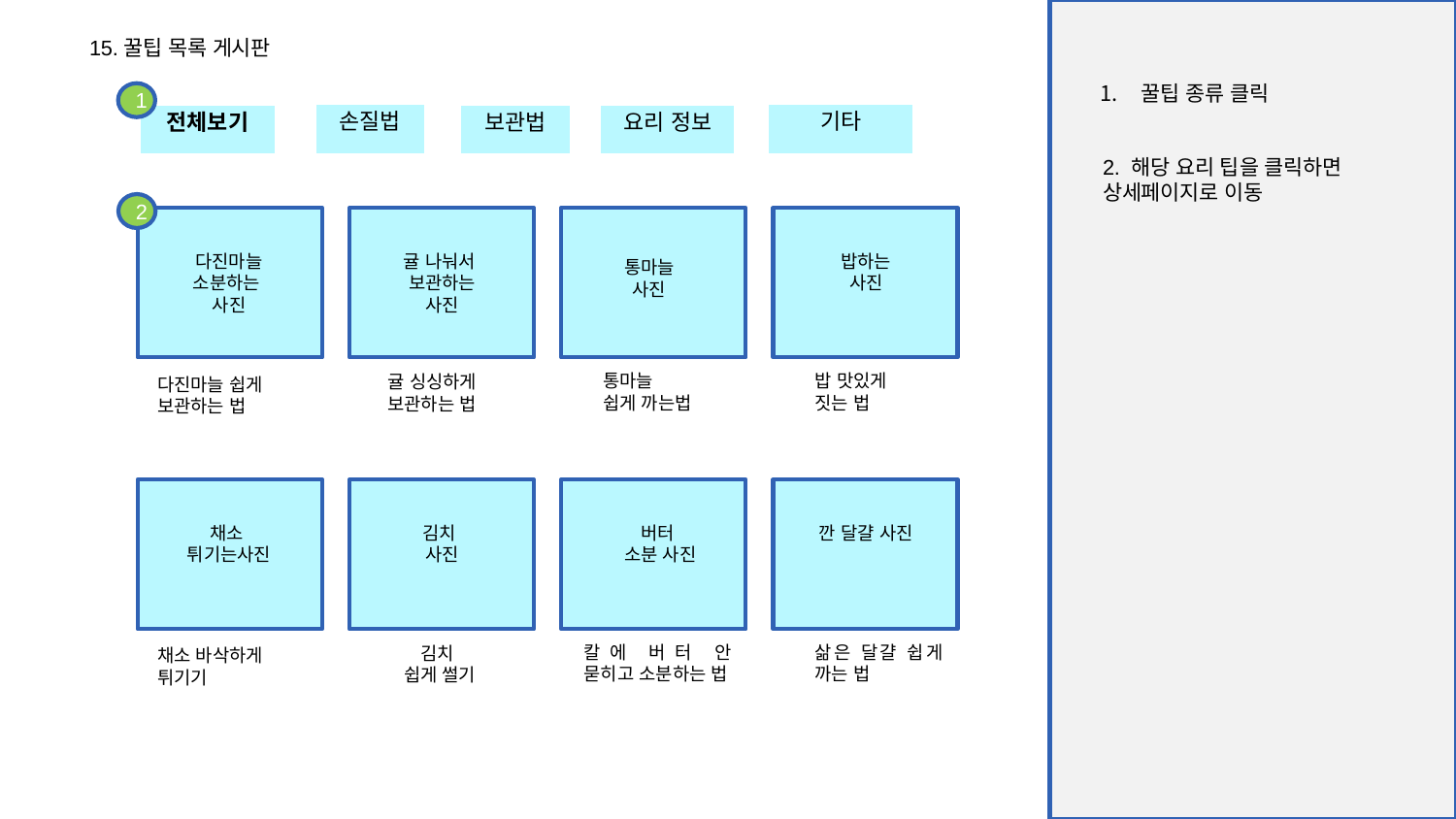

15.꿀팁 목록 게시판
꿀팁 종류 클릭
1
| 손질법 |
| --- |
| 기타 |
| --- |
| 전체보기 |
| --- |
| 보관법 |
| --- |
| 요리 정보 |
| --- |
2. 해당 요리 팁을 클릭하면
상세페이지로 이동
2

다진마늘
소분하는
사진

귤 나눠서
보관하는
사진
밥하는
사진
통마늘
사진
통마늘
쉽게 까는법
밥 맛있게
짓는 법
귤 싱싱하게 보관하는 법
다진마늘 쉽게 보관하는 법

채소
튀기는사진
김치
사진
버터
소분 사진
깐 달걀 사진
칼에 버터 안 묻히고 소분하는 법
삶은 달걀 쉽게 까는 법
김치
쉽게 썰기
채소 바삭하게 튀기기